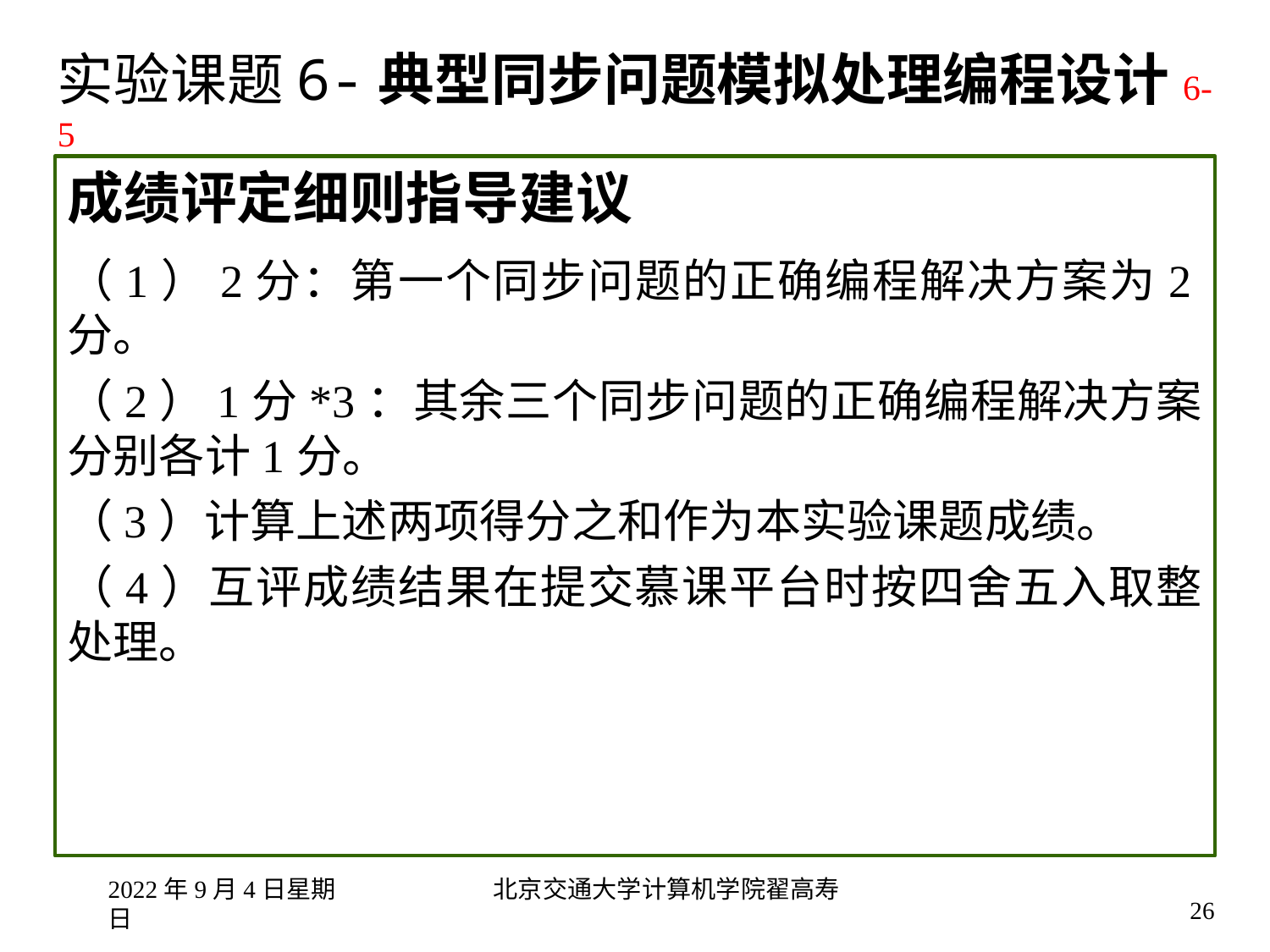

# 实验课题6-典型同步问题模拟处理编程设计6-5
成绩评定细则指导建议
（1）2分：第一个同步问题的正确编程解决方案为2分。
（2）1分*3：其余三个同步问题的正确编程解决方案分别各计1分。
（3）计算上述两项得分之和作为本实验课题成绩。
（4）互评成绩结果在提交慕课平台时按四舍五入取整处理。
2022年9月4日星期日
北京交通大学计算机学院翟高寿
26